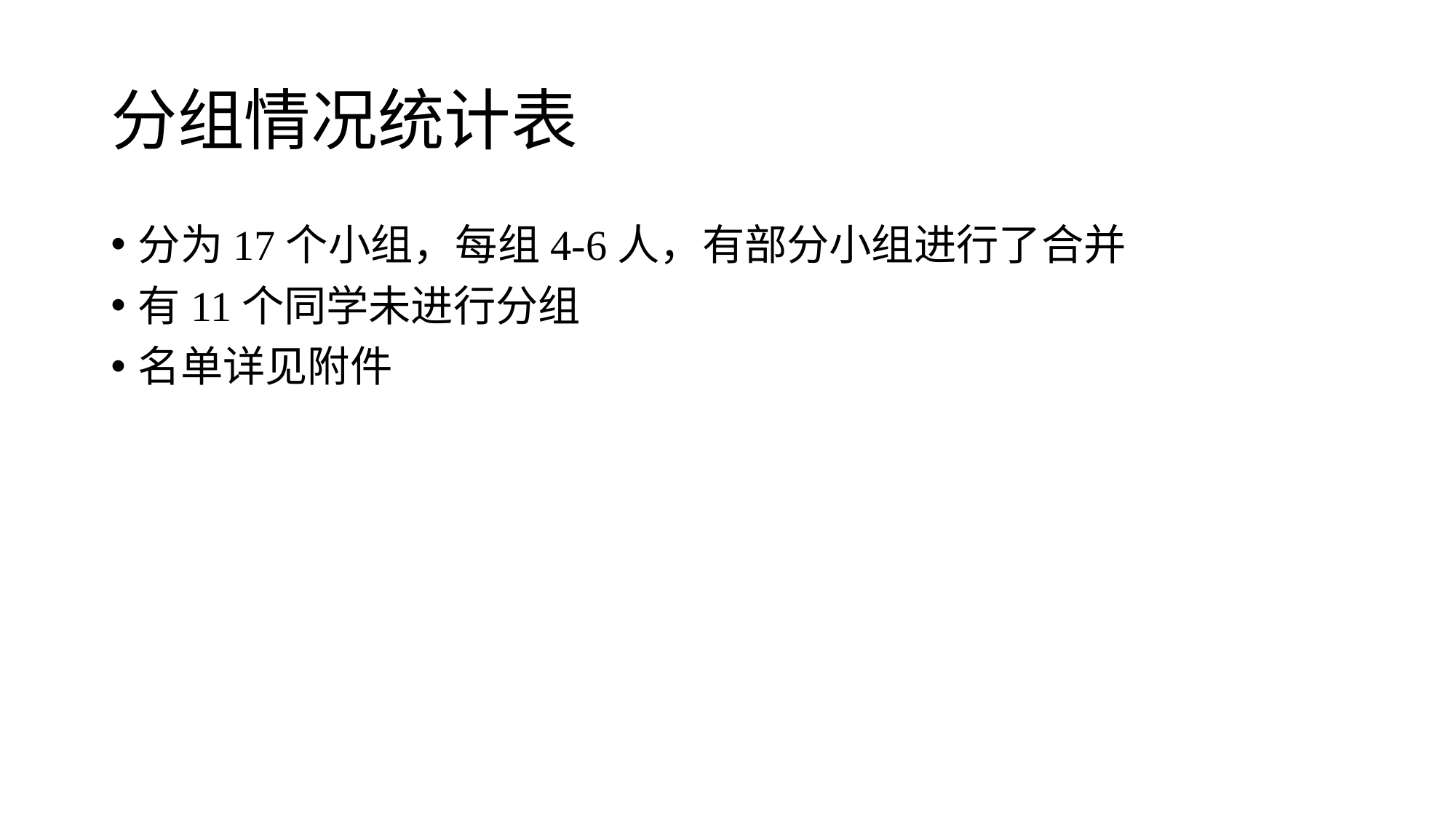

# 分组情况统计表
分为17个小组，每组4-6人，有部分小组进行了合并
有11个同学未进行分组
名单详见附件